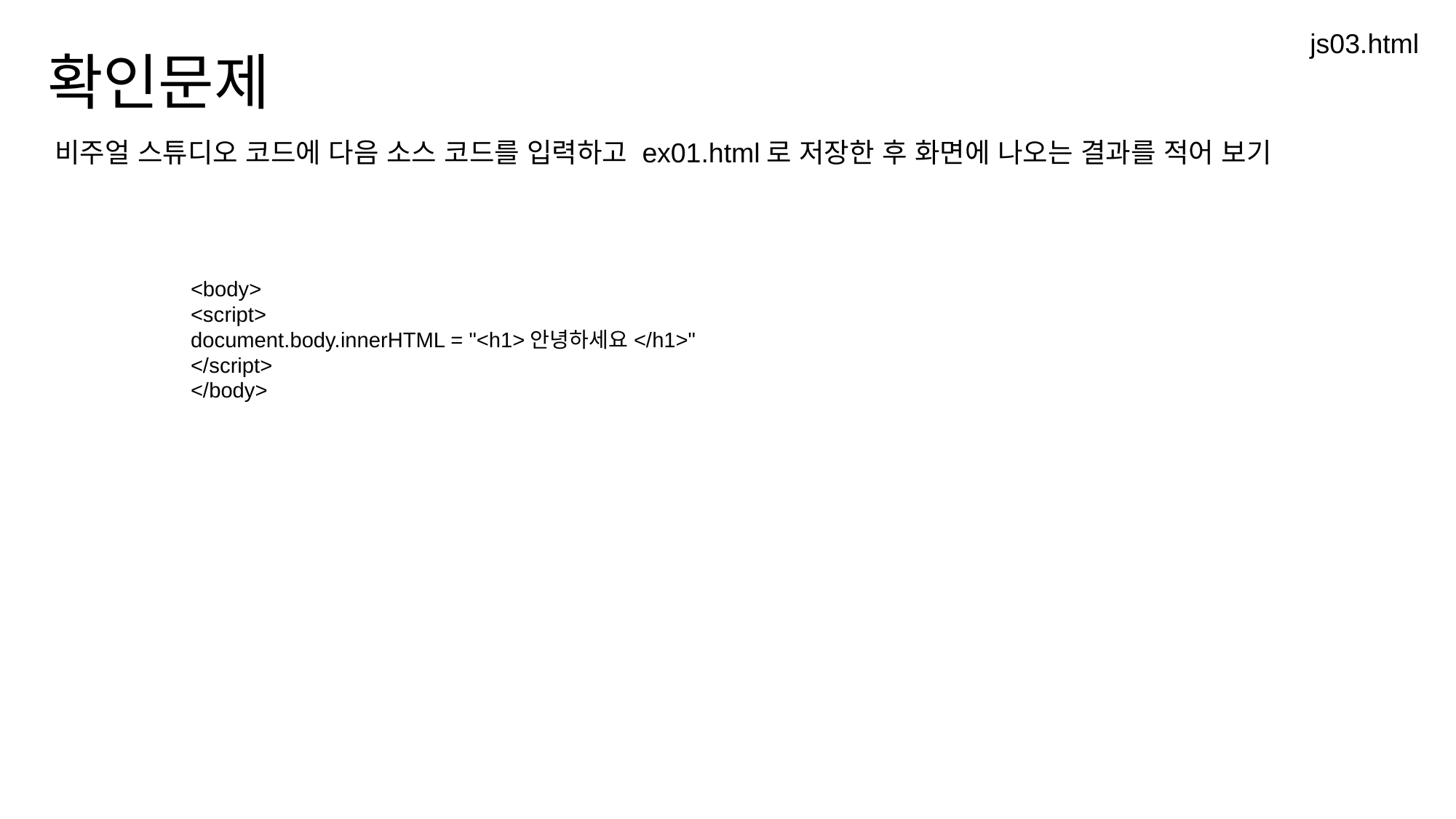

js03.html
확인문제
비주얼 스튜디오 코드에 다음 소스 코드를 입력하고 ex01.html로 저장한 후 화면에 나오는 결과를 적어 보기
<body>
<script>
document.body.innerHTML = "<h1>안녕하세요</h1>"
</script>
</body>